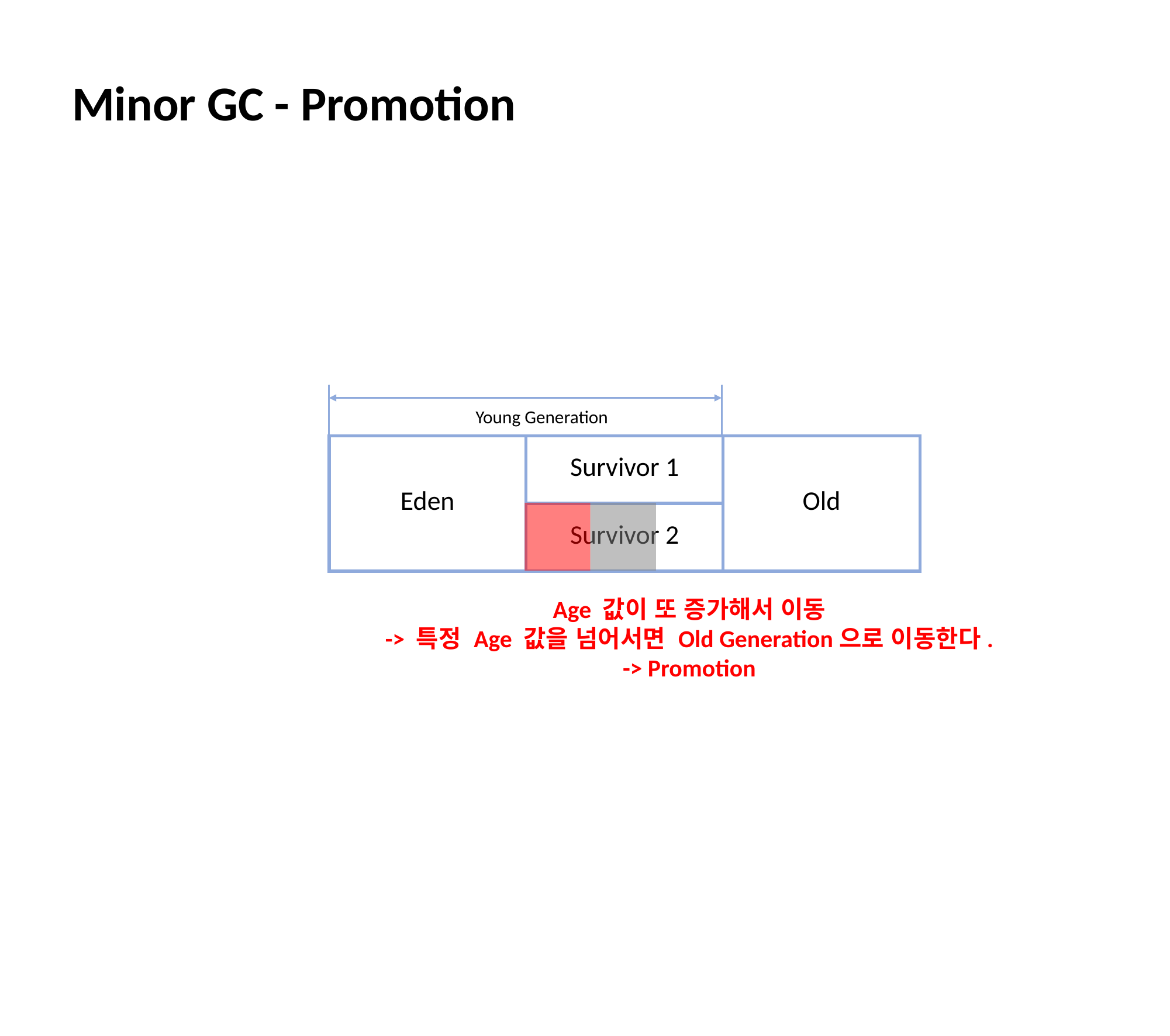

Minor GC - Promotion
Young Generation
| Eden | Survivor 1 | Old |
| --- | --- | --- |
|  | Survivor 2 |  |

Age 값이 또 증가해서 이동
-> 특정 Age 값을 넘어서면 Old Generation으로 이동한다.
-> Promotion